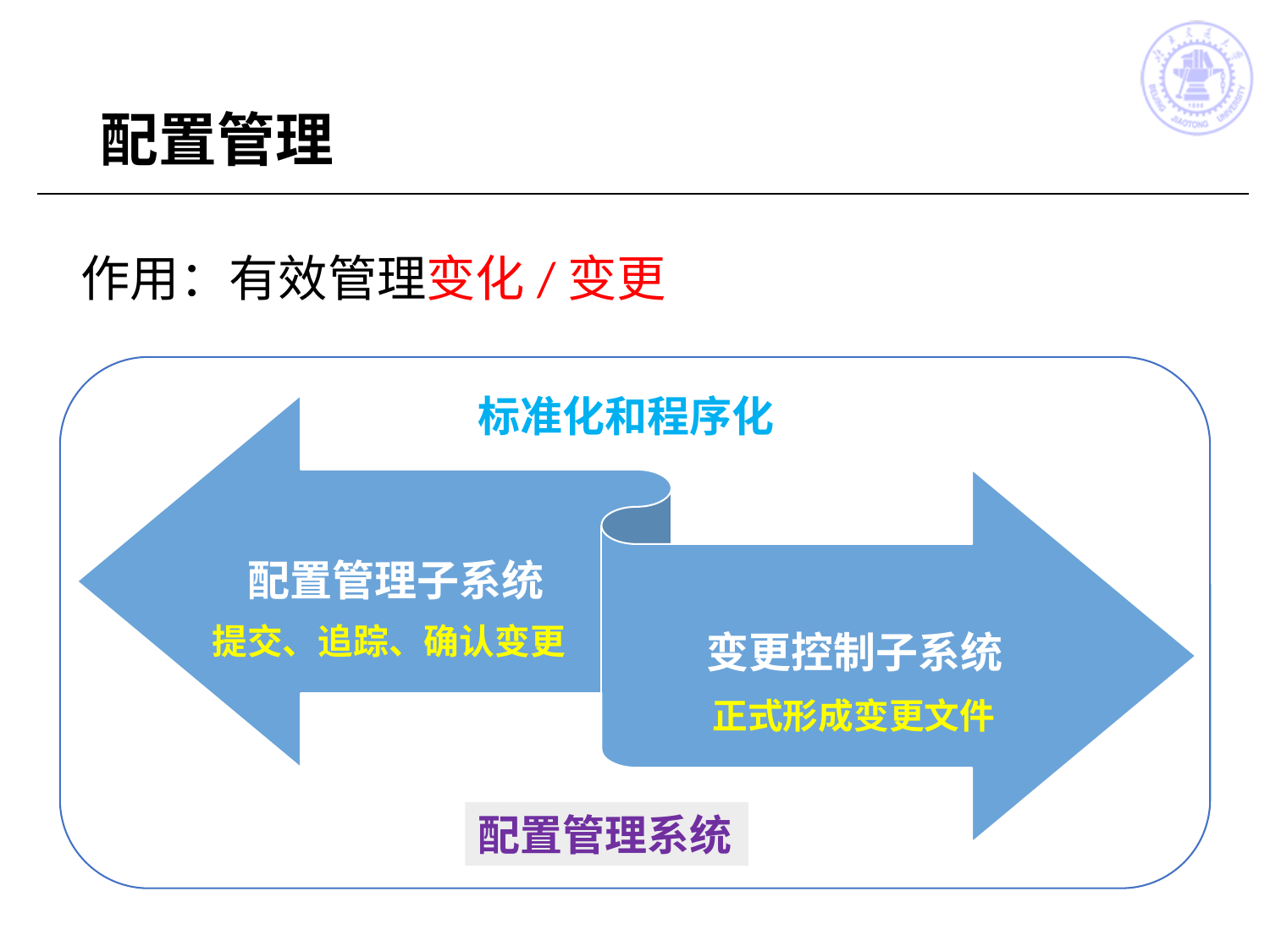

# 配置管理
作用：有效管理变化/变更

配置管理子系统
变更控制子系统
标准化和程序化
提交、追踪、确认变更
正式形成变更文件
配置管理系统